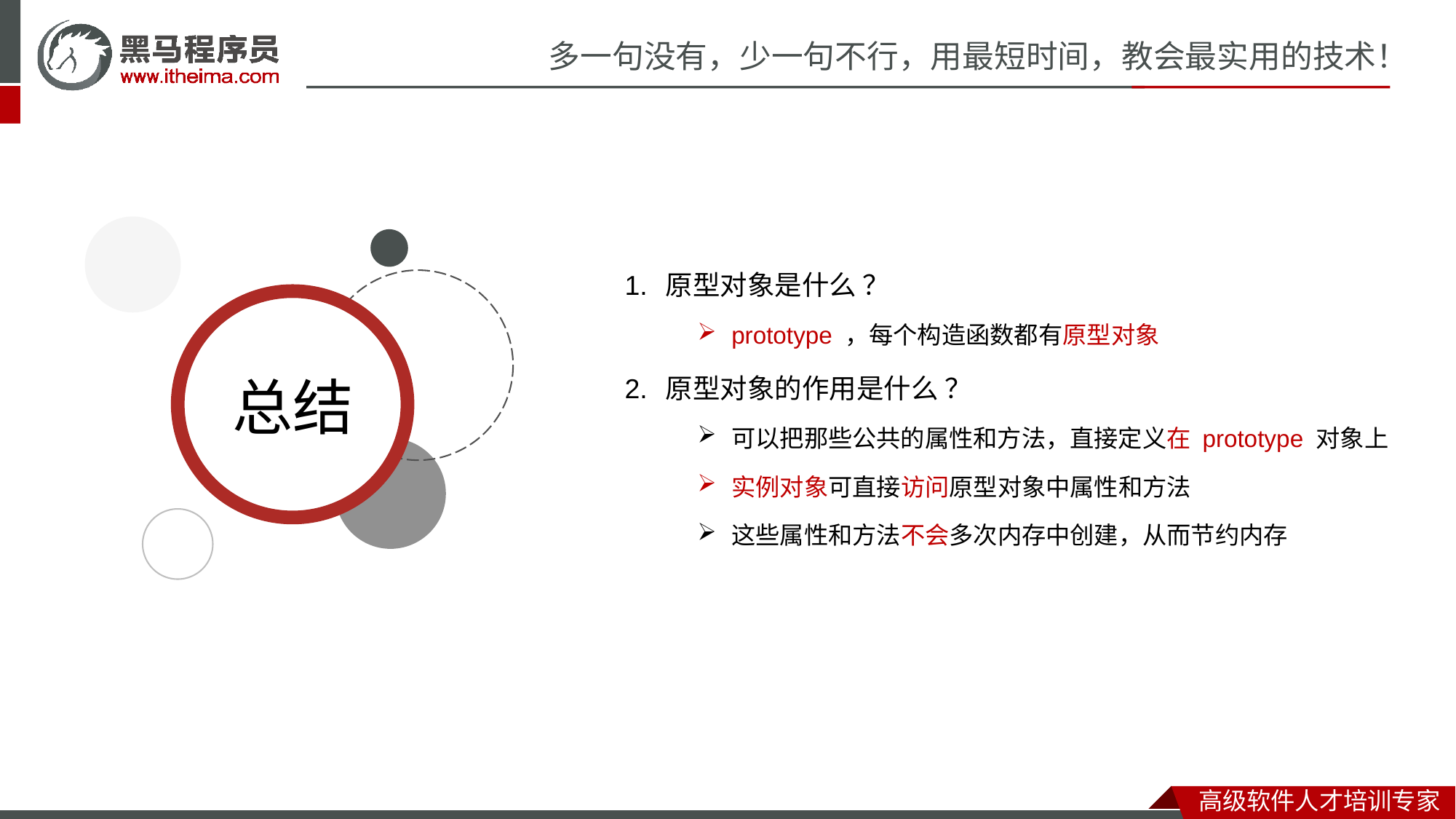

原型对象是什么 ？
prototype ，每个构造函数都有原型对象
原型对象的作用是什么 ？
可以把那些公共的属性和方法，直接定义在 prototype 对象上
实例对象可直接访问原型对象中属性和方法
这些属性和方法不会多次内存中创建，从而节约内存